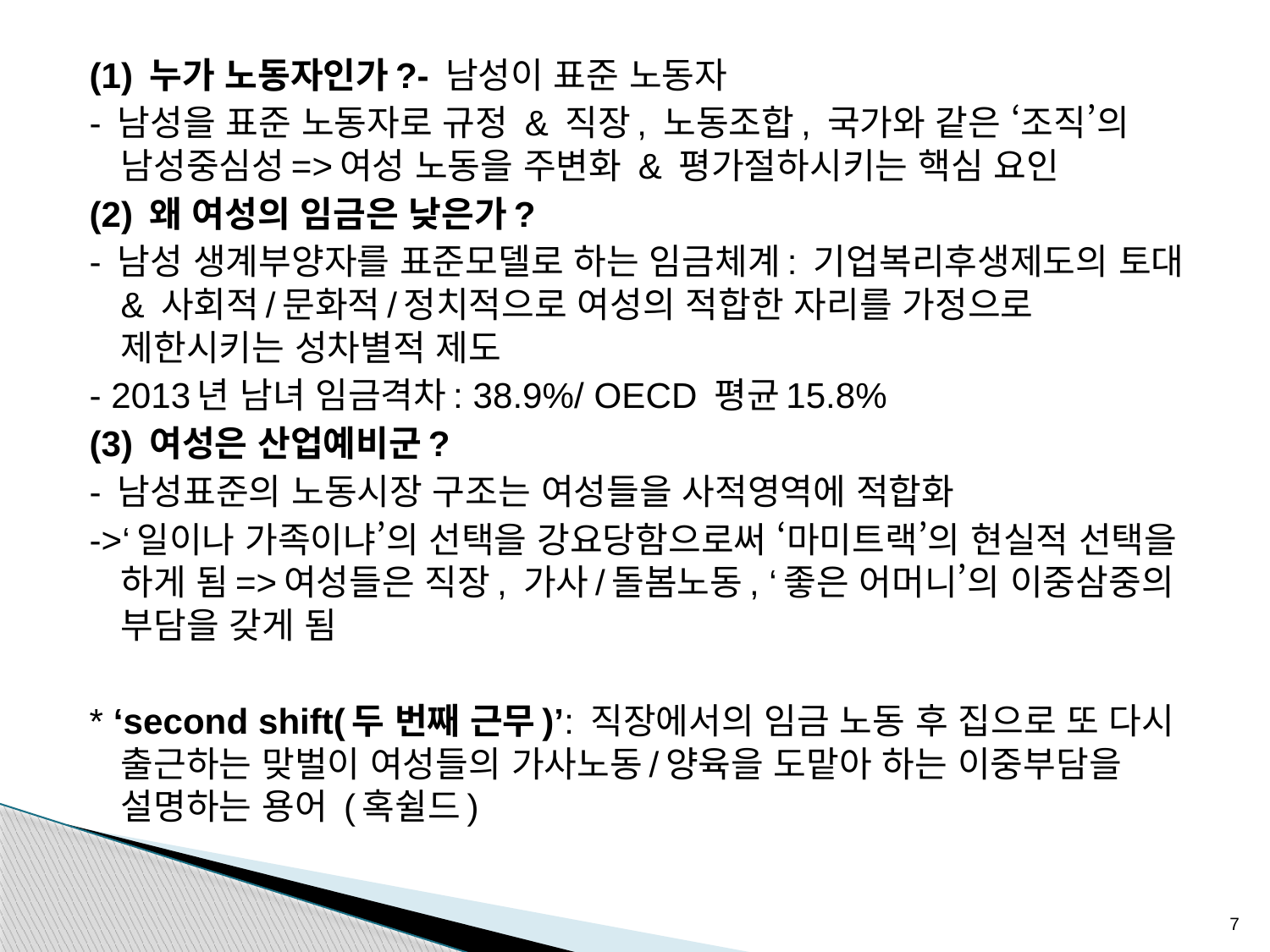

(1) 누가 노동자인가?- 남성이 표준 노동자
- 남성을 표준 노동자로 규정 & 직장, 노동조합, 국가와 같은 ‘조직’의 남성중심성=>여성 노동을 주변화 & 평가절하시키는 핵심 요인
(2) 왜 여성의 임금은 낮은가?
- 남성 생계부양자를 표준모델로 하는 임금체계: 기업복리후생제도의 토대 & 사회적/문화적/정치적으로 여성의 적합한 자리를 가정으로 제한시키는 성차별적 제도
- 2013년 남녀 임금격차: 38.9%/ OECD 평균15.8%
(3) 여성은 산업예비군?
- 남성표준의 노동시장 구조는 여성들을 사적영역에 적합화
->‘일이나 가족이냐’의 선택을 강요당함으로써 ‘마미트랙’의 현실적 선택을 하게 됨=>여성들은 직장, 가사/돌봄노동, ‘좋은 어머니’의 이중삼중의 부담을 갖게 됨

* ‘second shift(두 번째 근무)’: 직장에서의 임금 노동 후 집으로 또 다시 출근하는 맞벌이 여성들의 가사노동/양육을 도맡아 하는 이중부담을 설명하는 용어 (혹쉴드)

7